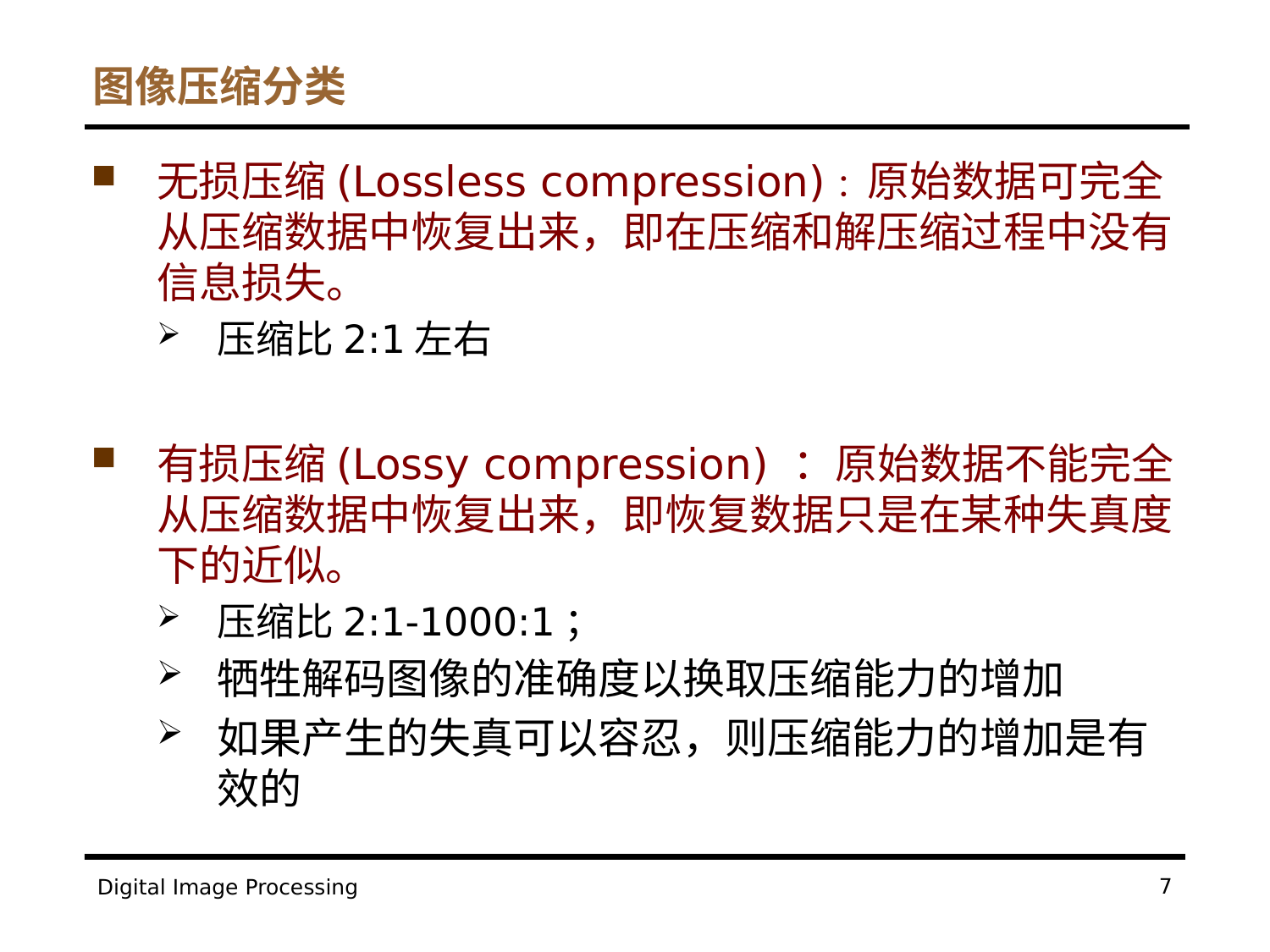

# 图像压缩分类
无损压缩(Lossless compression)：原始数据可完全从压缩数据中恢复出来，即在压缩和解压缩过程中没有信息损失。
压缩比2:1左右

有损压缩(Lossy compression) ：原始数据不能完全从压缩数据中恢复出来，即恢复数据只是在某种失真度下的近似。
压缩比2:1-1000:1；
牺牲解码图像的准确度以换取压缩能力的增加
如果产生的失真可以容忍，则压缩能力的增加是有效的
7
Digital Image Processing